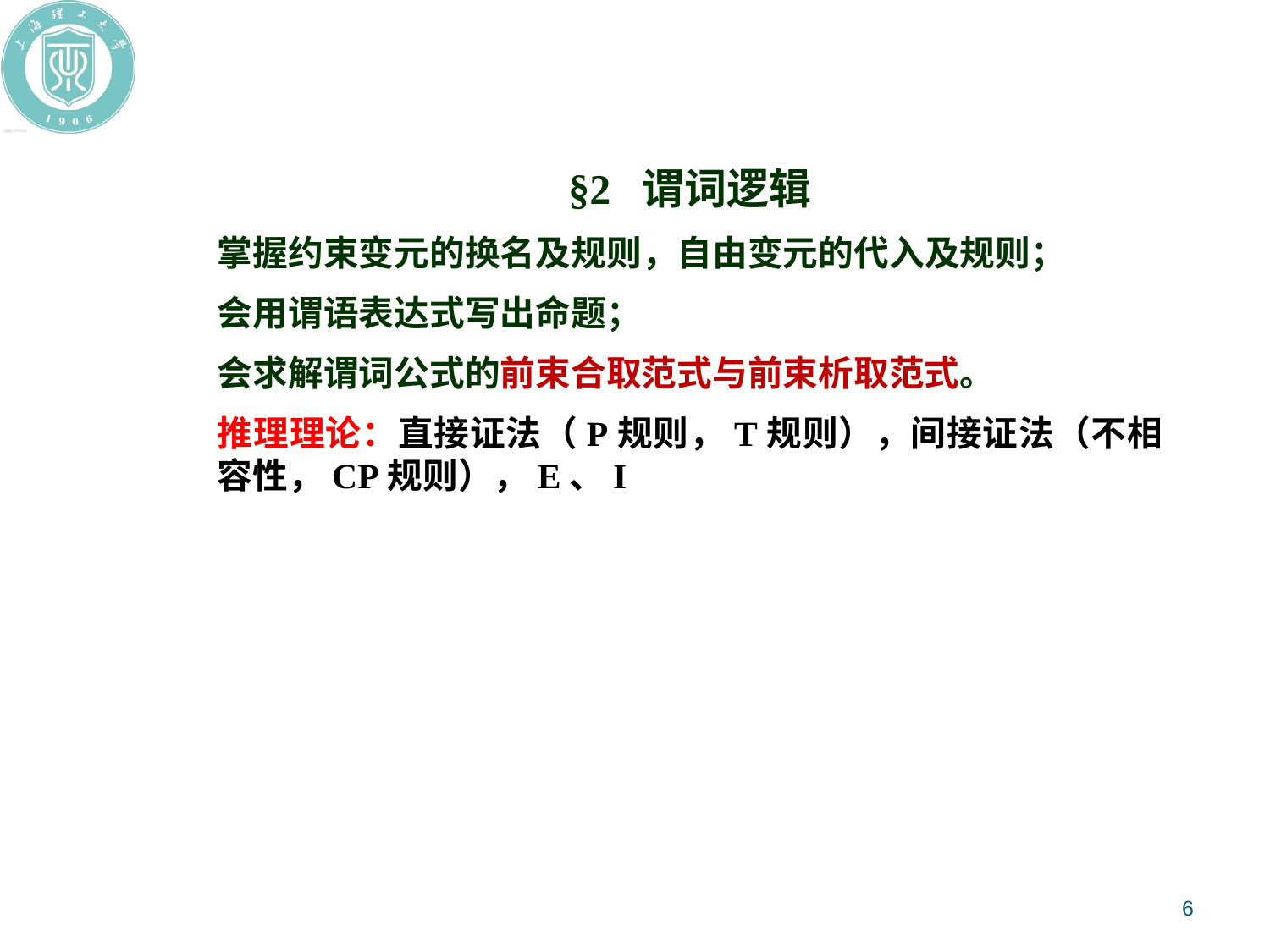

§2  谓词逻辑
掌握约束变元的换名及规则，自由变元的代入及规则；
会用谓语表达式写出命题；
会求解谓词公式的前束合取范式与前束析取范式。
推理理论：直接证法（P规则，T规则），间接证法（不相容性，CP规则），E、I
6